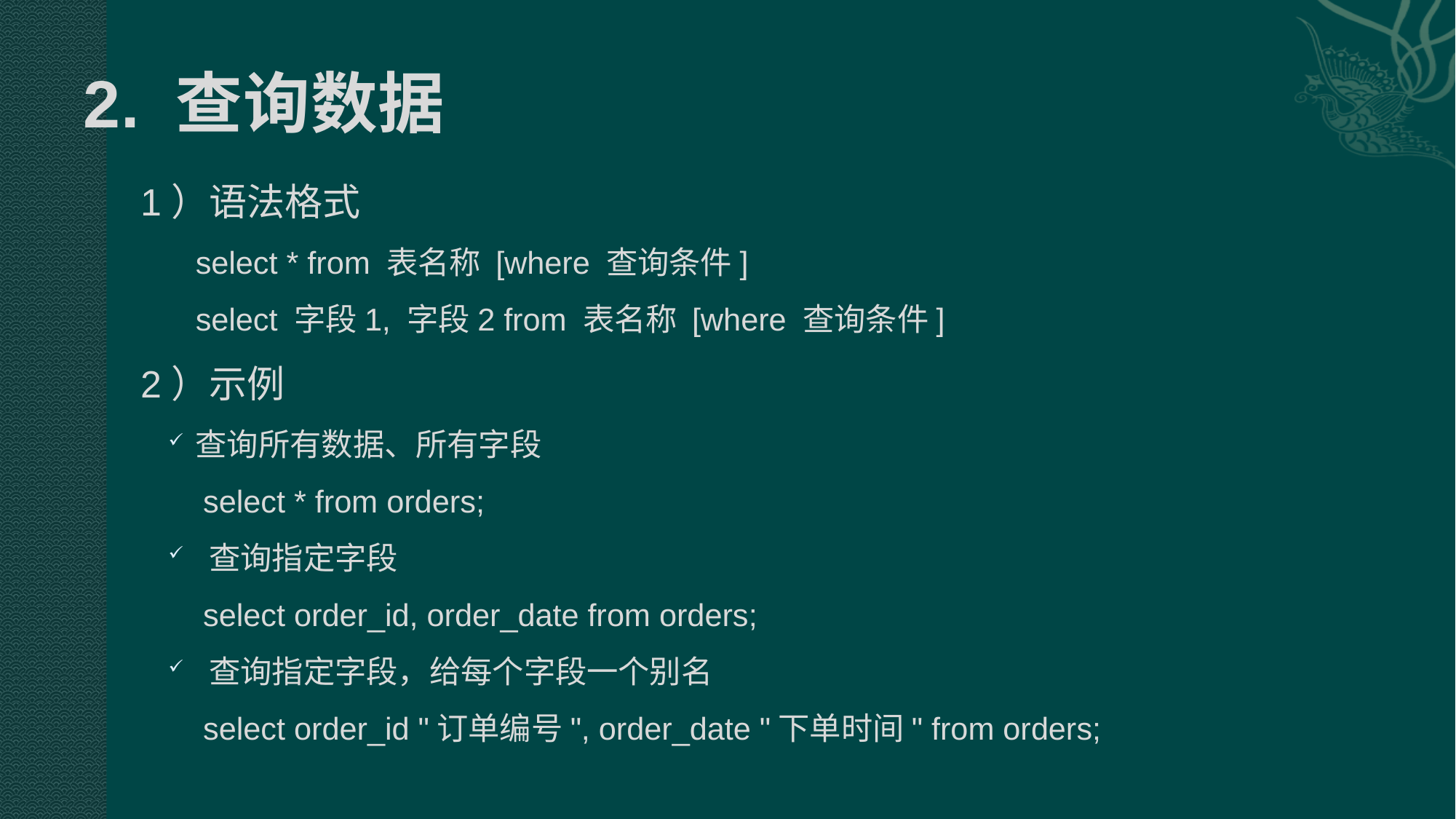

# 2. 查询数据
1）语法格式
select * from 表名称 [where 查询条件]
select 字段1, 字段2 from 表名称 [where 查询条件]
2）示例
查询所有数据、所有字段
    select * from orders;
查询指定字段
    select order_id, order_date from orders;
查询指定字段，给每个字段一个别名
    select order_id "订单编号", order_date "下单时间" from orders;